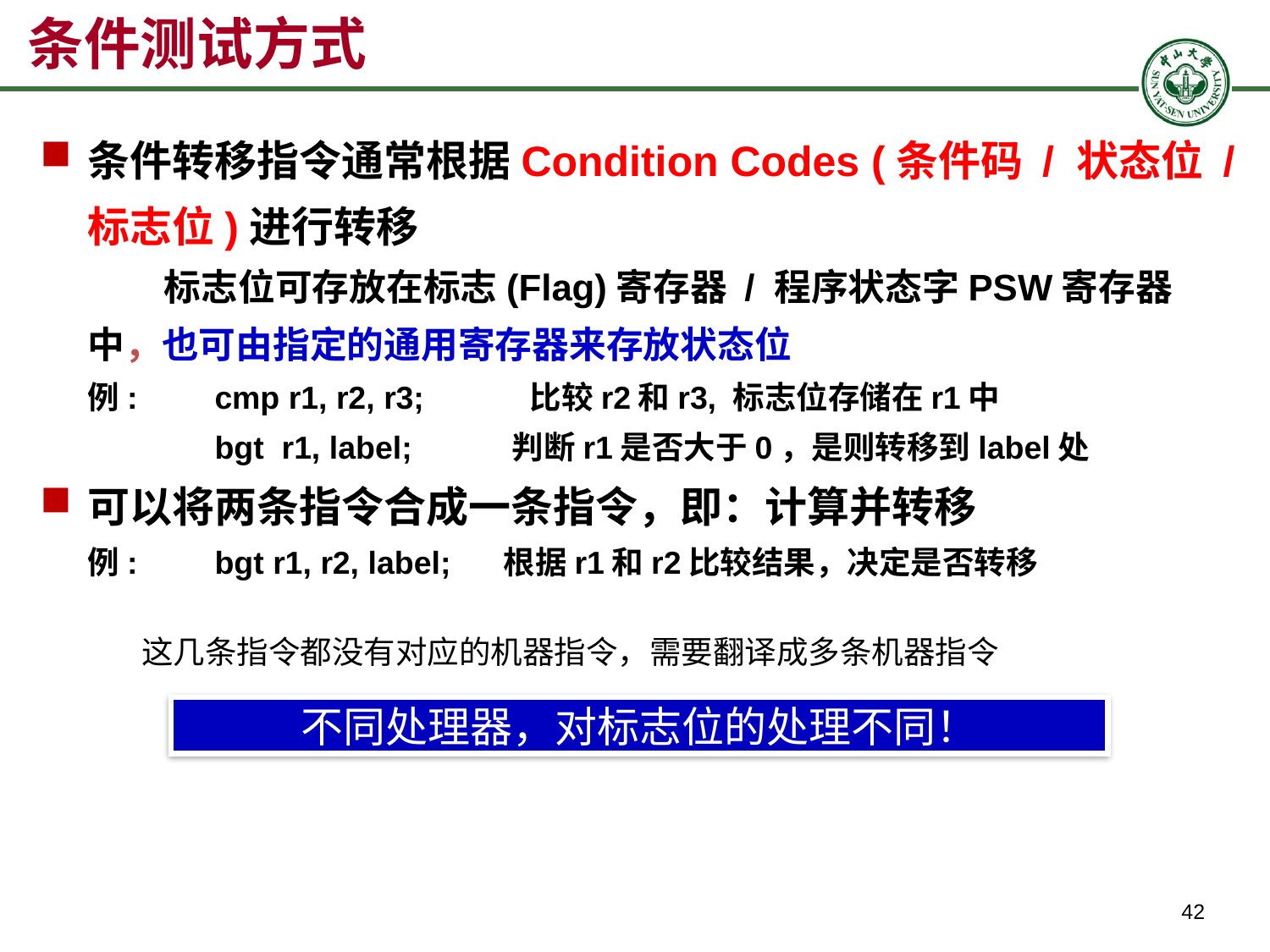

# 条件测试方式
条件转移指令通常根据Condition Codes (条件码 / 状态位 / 标志位)进行转移
	        标志位可存放在标志(Flag)寄存器 / 程序状态字PSW寄存器中，也可由指定的通用寄存器来存放状态位
	例:	cmp r1, r2, r3;           比较r2和r3, 标志位存储在r1中
		bgt  r1, label;  	    判断r1是否大于0，是则转移到label处
可以将两条指令合成一条指令，即：计算并转移
	例:	bgt r1, r2, label;     根据r1和r2比较结果，决定是否转移
这几条指令都没有对应的机器指令，需要翻译成多条机器指令
不同处理器，对标志位的处理不同！